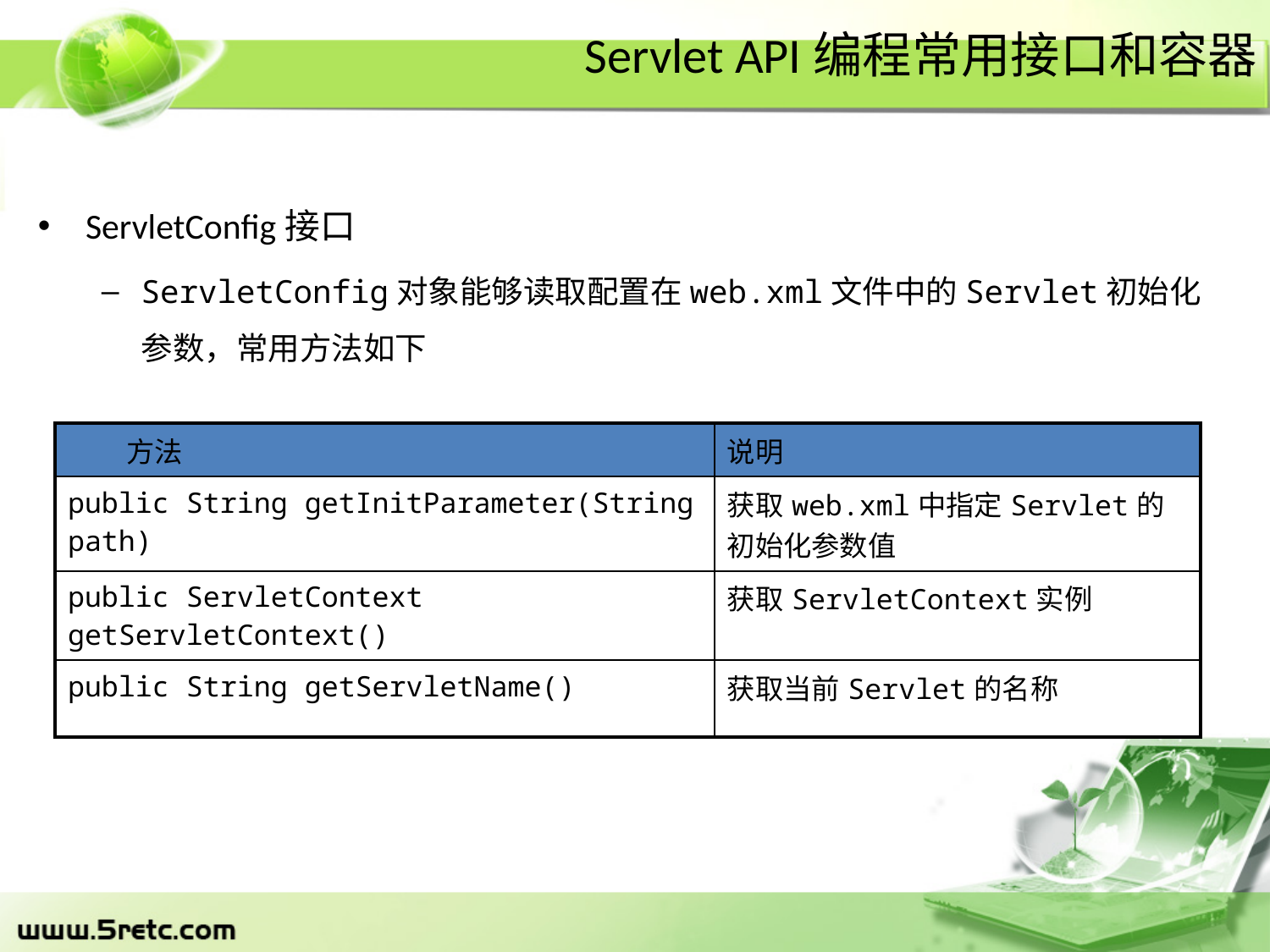

Servlet API编程常用接口和容器
ServletConfig接口
ServletConfig对象能够读取配置在web.xml文件中的Servlet初始化参数，常用方法如下

| 方法 | 说明 |
| --- | --- |
| public String getInitParameter(String path) | 获取web.xml中指定Servlet的初始化参数值 |
| public ServletContext getServletContext() | 获取ServletContext实例 |
| public String getServletName() | 获取当前Servlet的名称 |